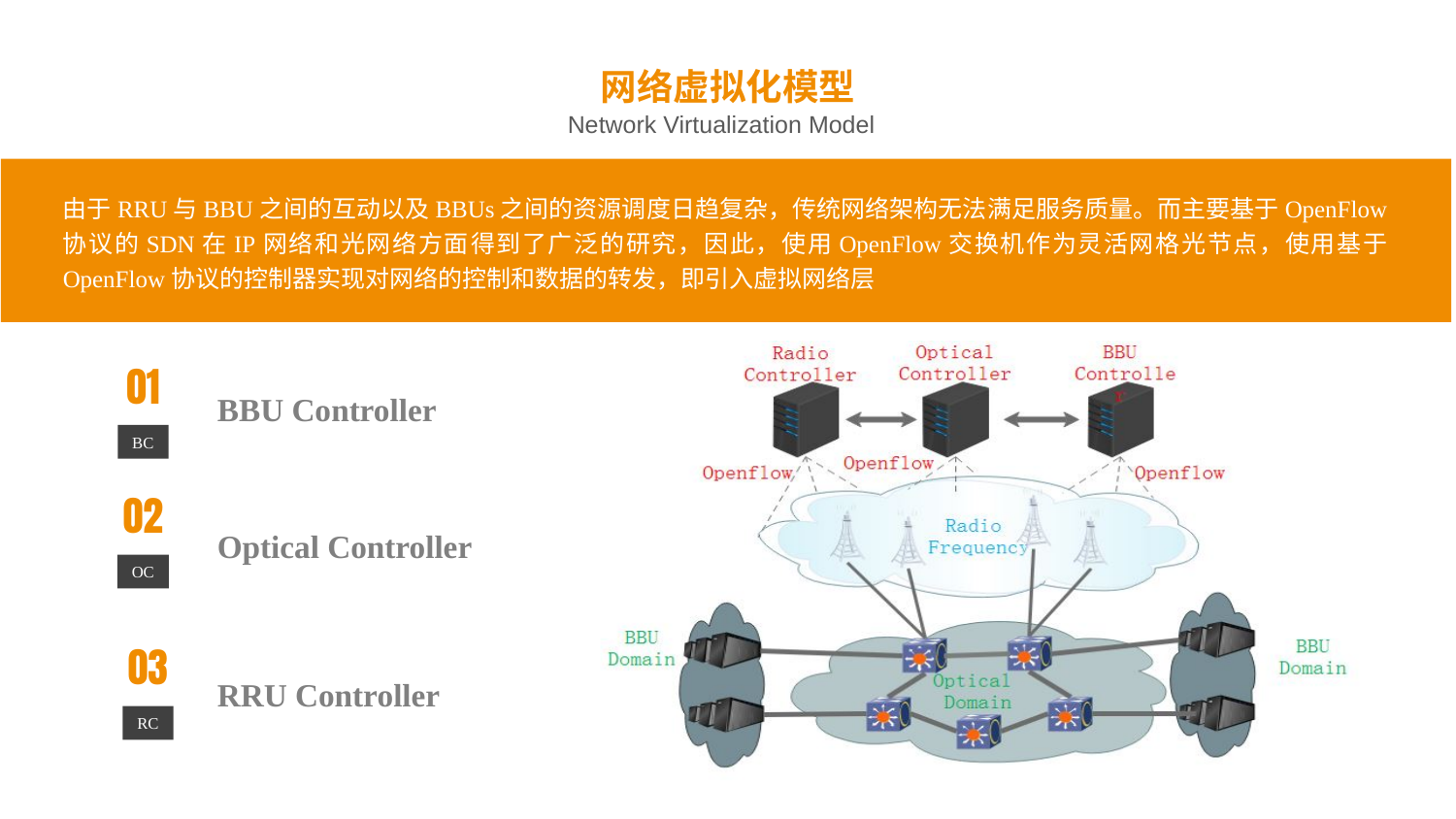

网络虚拟化模型
Network Virtualization Model

由于RRU与BBU之间的互动以及BBUs之间的资源调度日趋复杂，传统网络架构无法满足服务质量。而主要基于OpenFlow协议的SDN在IP网络和光网络方面得到了广泛的研究，因此，使用OpenFlow交换机作为灵活网格光节点，使用基于OpenFlow协议的控制器实现对网络的控制和数据的转发，即引入虚拟网络层

01
BBU Controller
BC
02
Optical Controller
OC
03
RRU Controller
RC